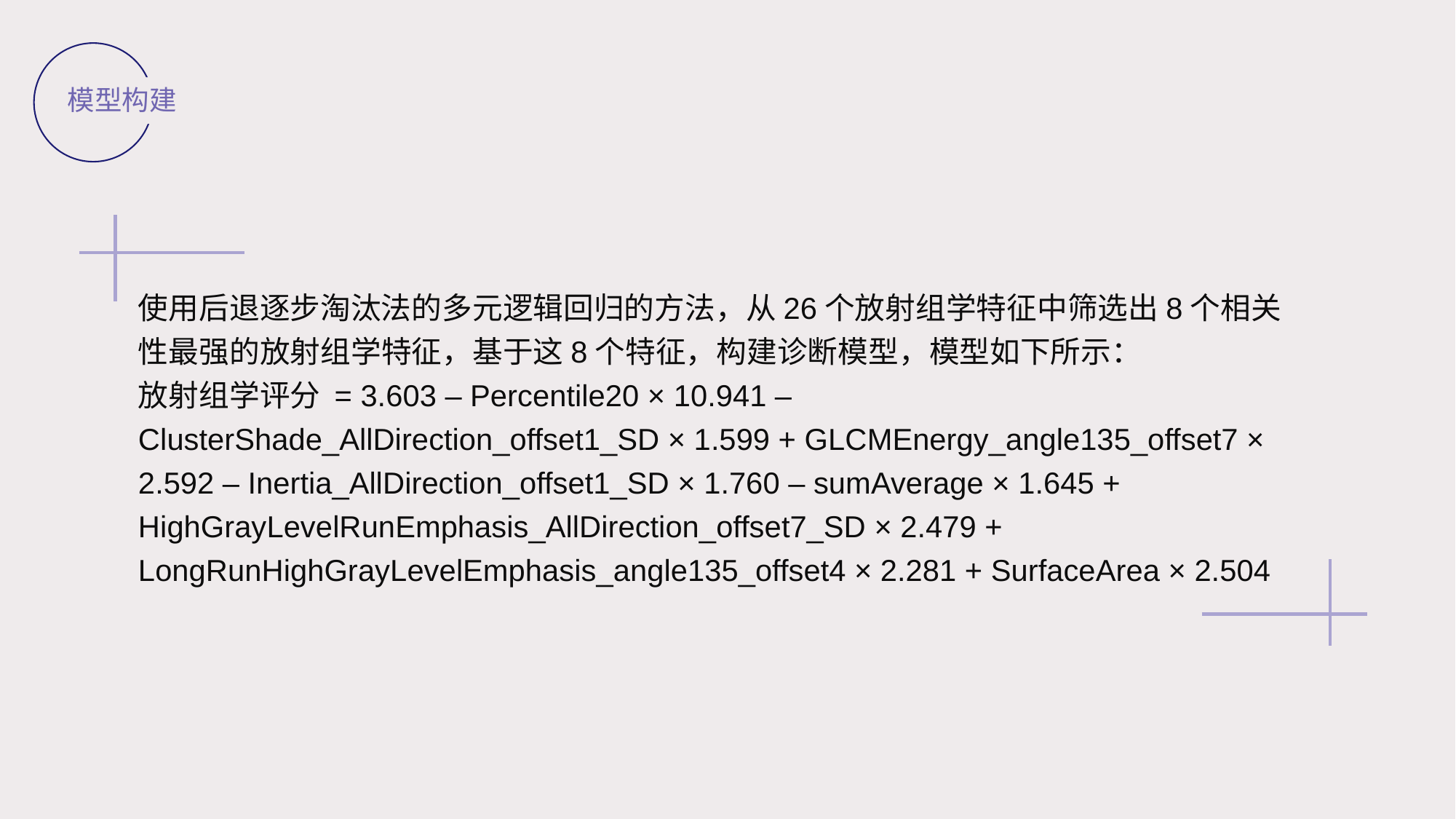

材料与方法
模型构建
使用后退逐步淘汰法的多元逻辑回归的方法，从26个放射组学特征中筛选出8个相关性最强的放射组学特征，基于这8个特征，构建诊断模型，模型如下所示：
放射组学评分 = 3.603 – Percentile20 × 10.941 – ClusterShade_AllDirection_offset1_SD × 1.599 + GLCMEnergy_angle135_offset7 × 2.592 – Inertia_AllDirection_offset1_SD × 1.760 – sumAverage × 1.645 + HighGrayLevelRunEmphasis_AllDirection_offset7_SD × 2.479 + LongRunHighGrayLevelEmphasis_angle135_offset4 × 2.281 + SurfaceArea × 2.504